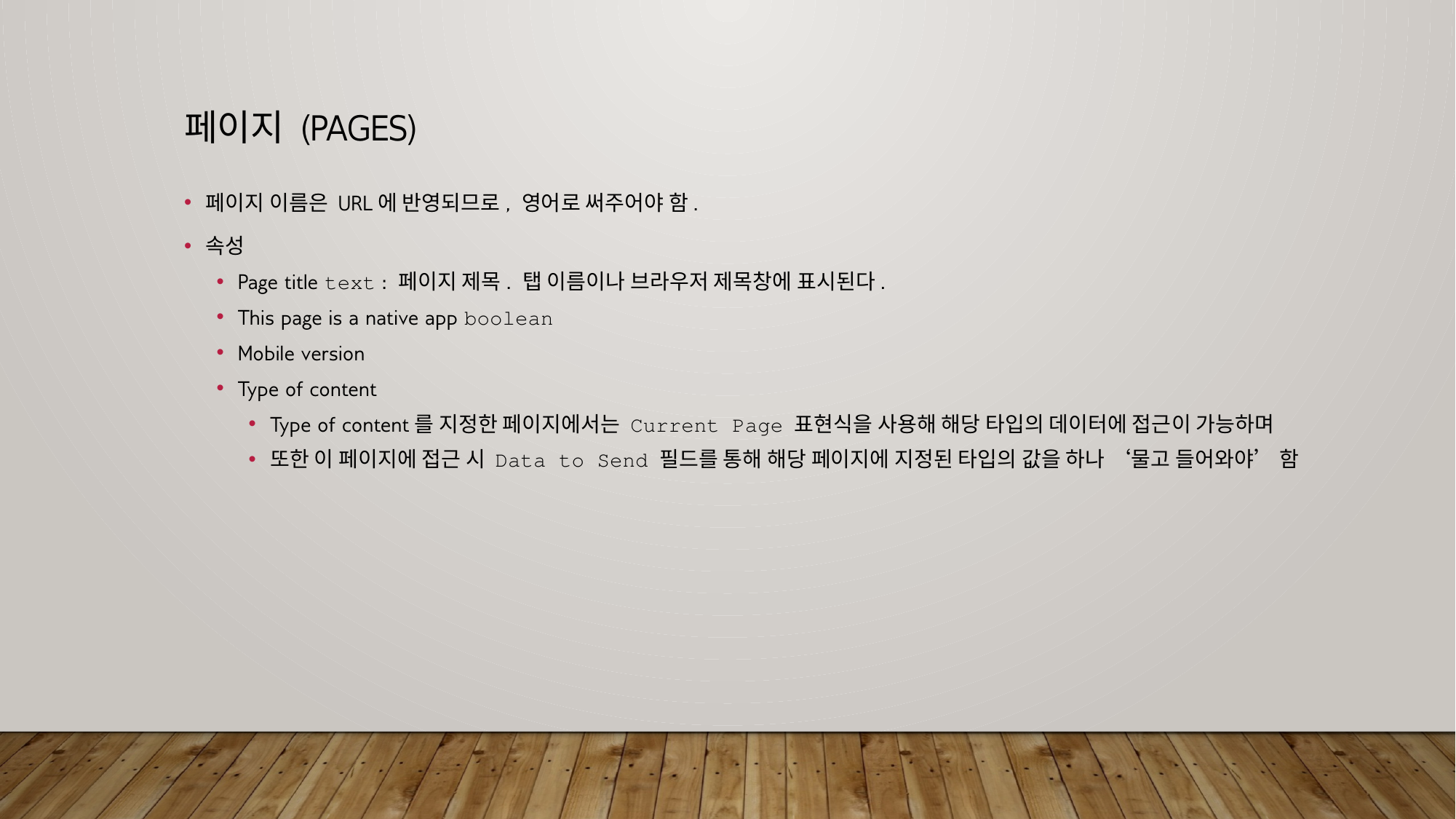

# 페이지 (Pages)
페이지 이름은 URL에 반영되므로, 영어로 써주어야 함.
속성
Page title text : 페이지 제목. 탭 이름이나 브라우저 제목창에 표시된다.
This page is a native app boolean
Mobile version
Type of content
Type of content를 지정한 페이지에서는 Current Page 표현식을 사용해 해당 타입의 데이터에 접근이 가능하며
또한 이 페이지에 접근 시 Data to Send 필드를 통해 해당 페이지에 지정된 타입의 값을 하나 ‘물고 들어와야’ 함